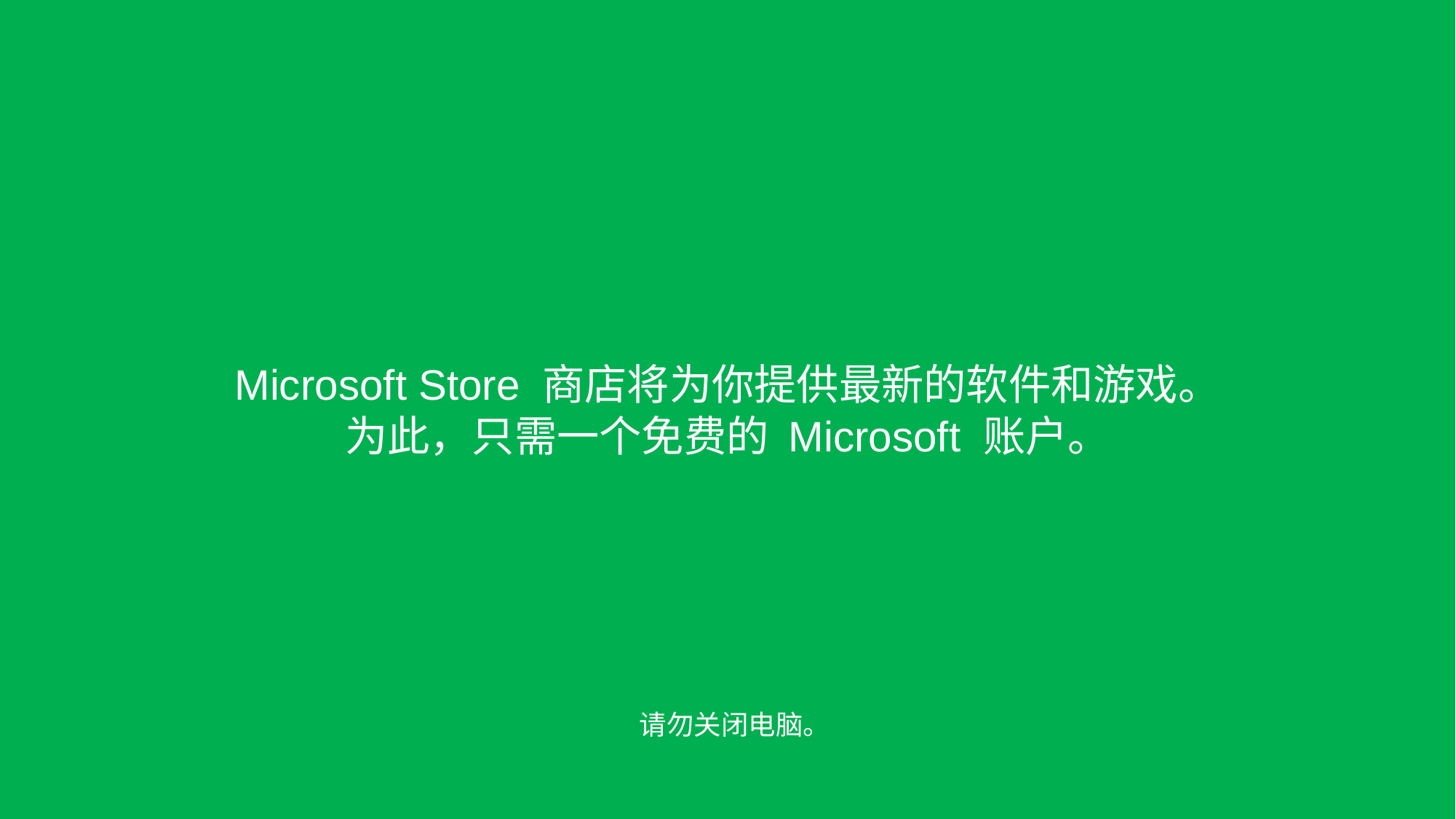

Microsoft Store 商店将为你提供最新的软件和游戏。
为此，只需一个免费的 Microsoft 账户。
请勿关闭电脑。